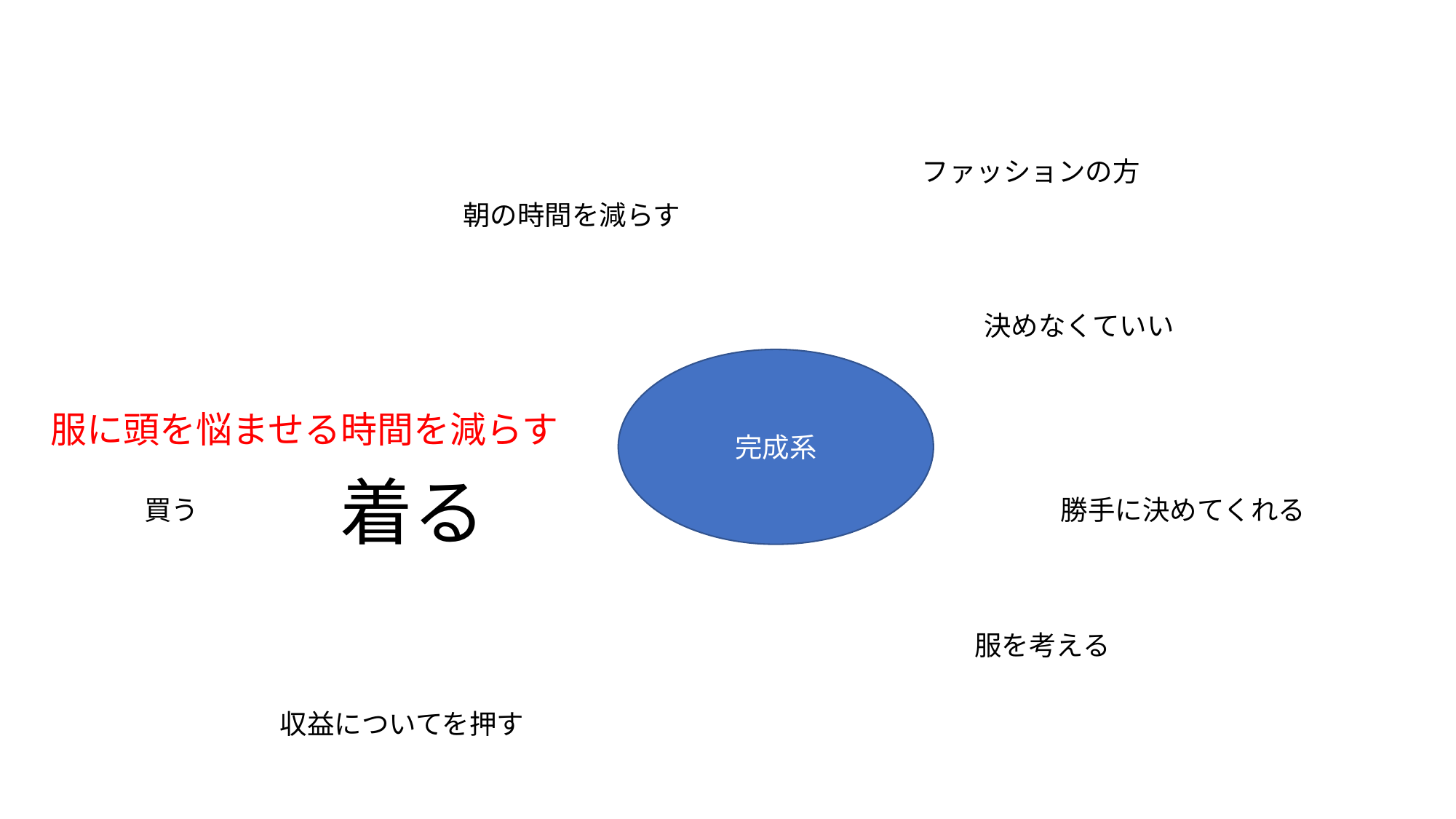

ファッションの方
朝の時間を減らす
決めなくていい
完成系
服に頭を悩ませる時間を減らす
着る
買う
勝手に決めてくれる
服を考える
収益についてを押す